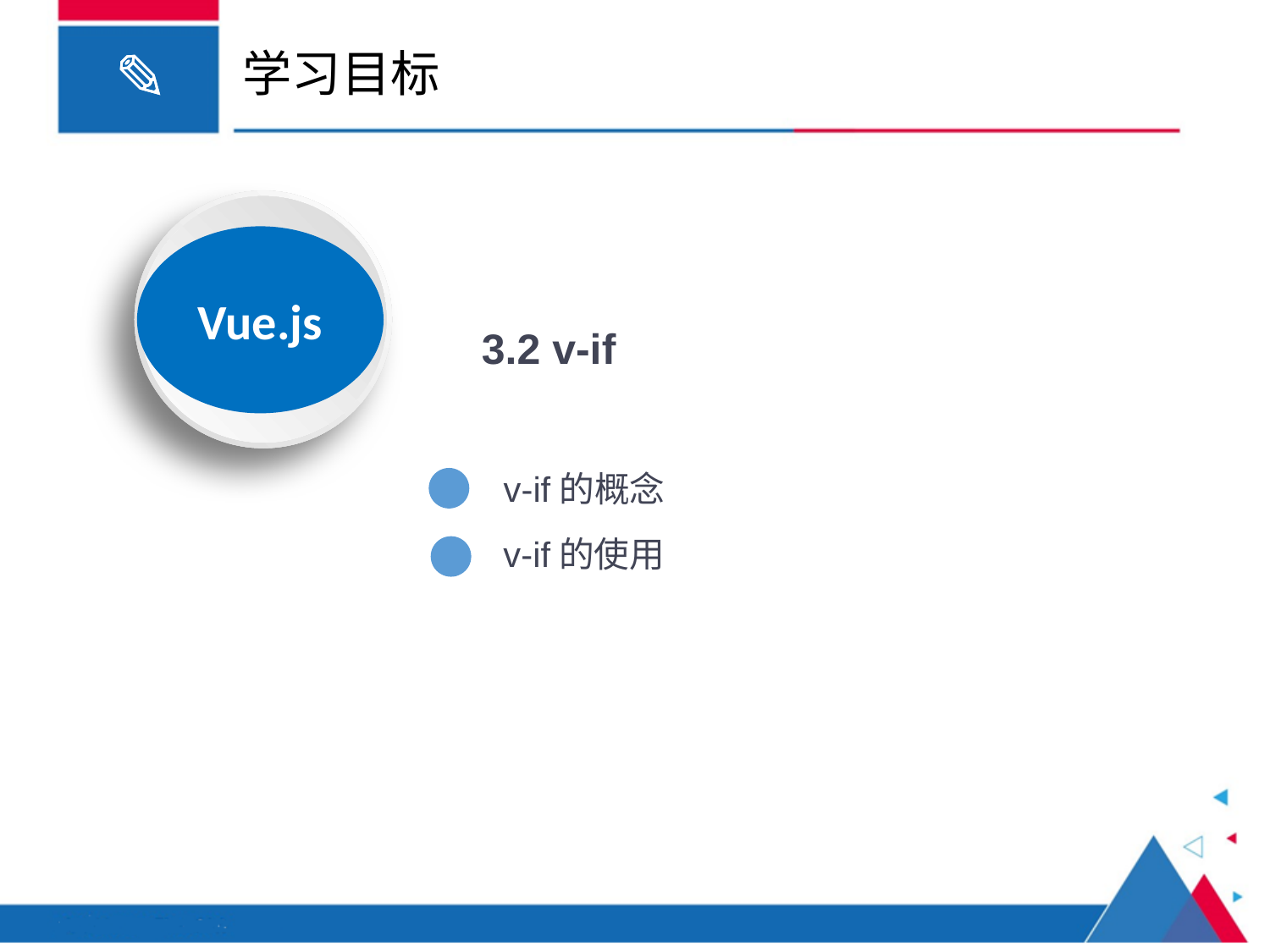

# 学习目标

Vue.js
3.2 v-if
v-if的概念

v-if的使用